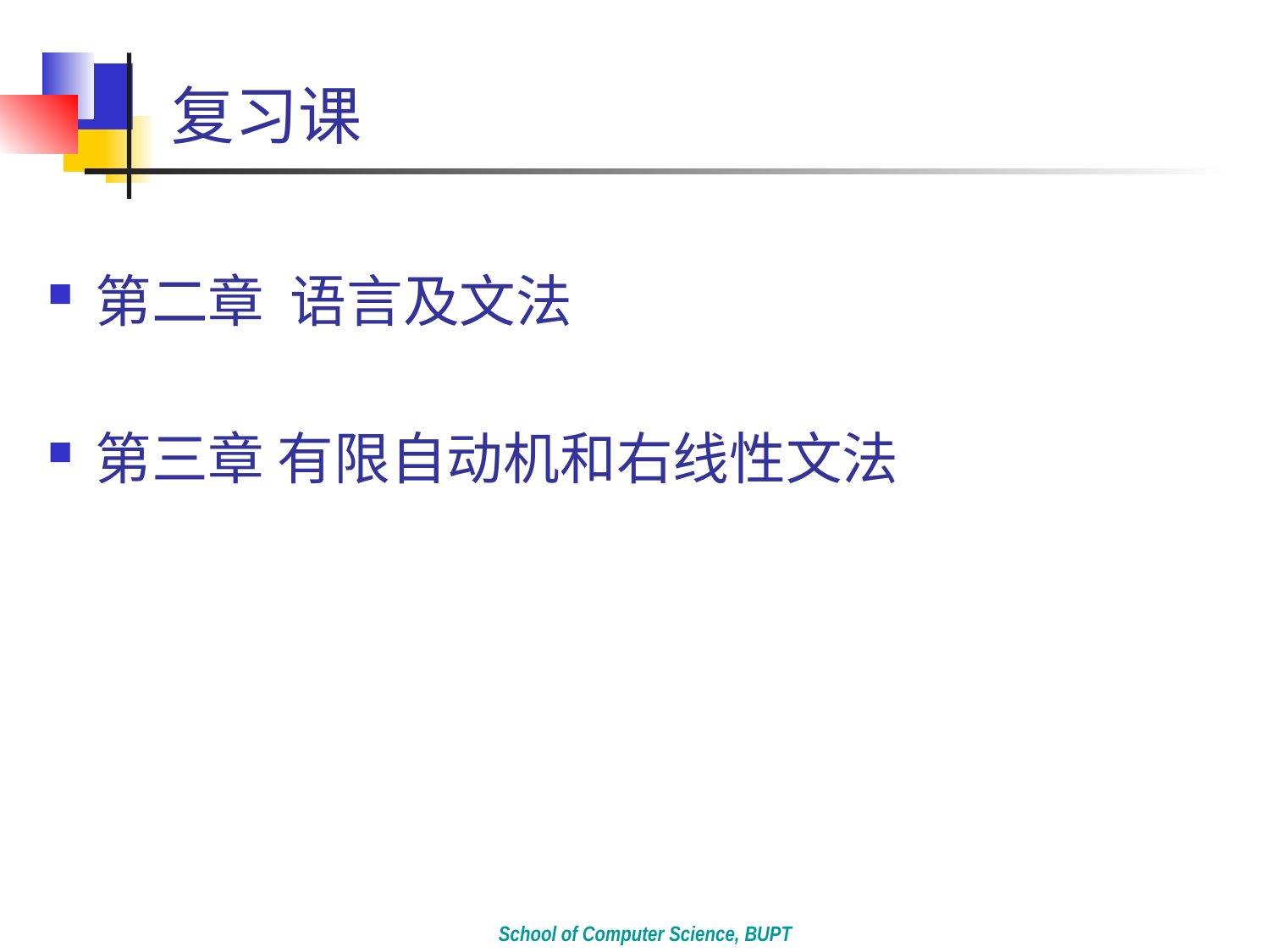

# 复习课

第二章  语言及文法

第三章 有限自动机和右线性文法

School of Computer Science, BUPT
1